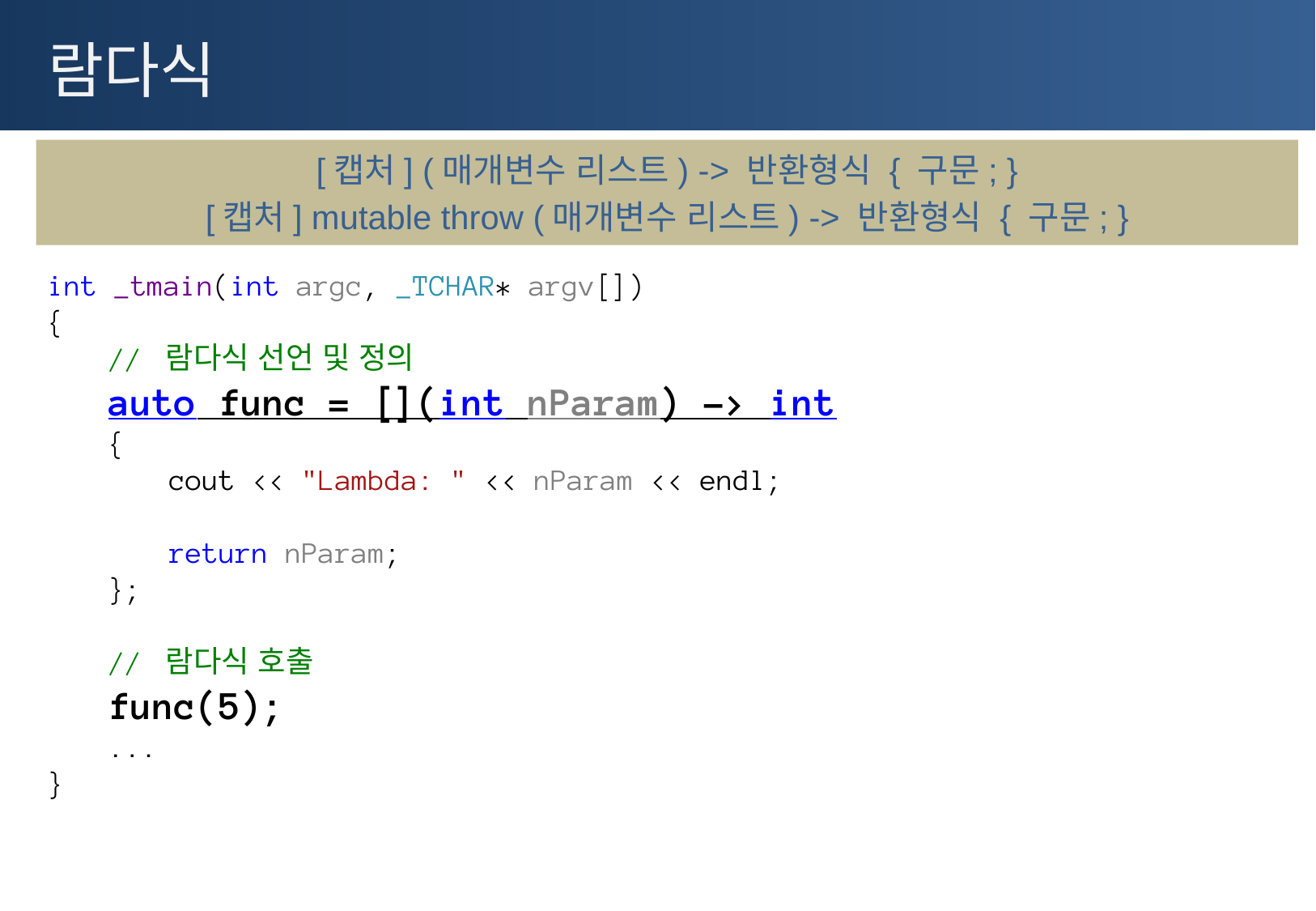

# 람다식
[캡처] (매개변수 리스트) -> 반환형식 { 구문; }
[캡처] mutable throw (매개변수 리스트) -> 반환형식 { 구문; }
int _tmain(int argc, _TCHAR* argv[])
{
// 람다식 선언 및 정의
auto func = [](int nParam) -> int
{
cout << "Lambda: " << nParam << endl;

return nParam;
};

// 람다식 호출
func(5);
...
}